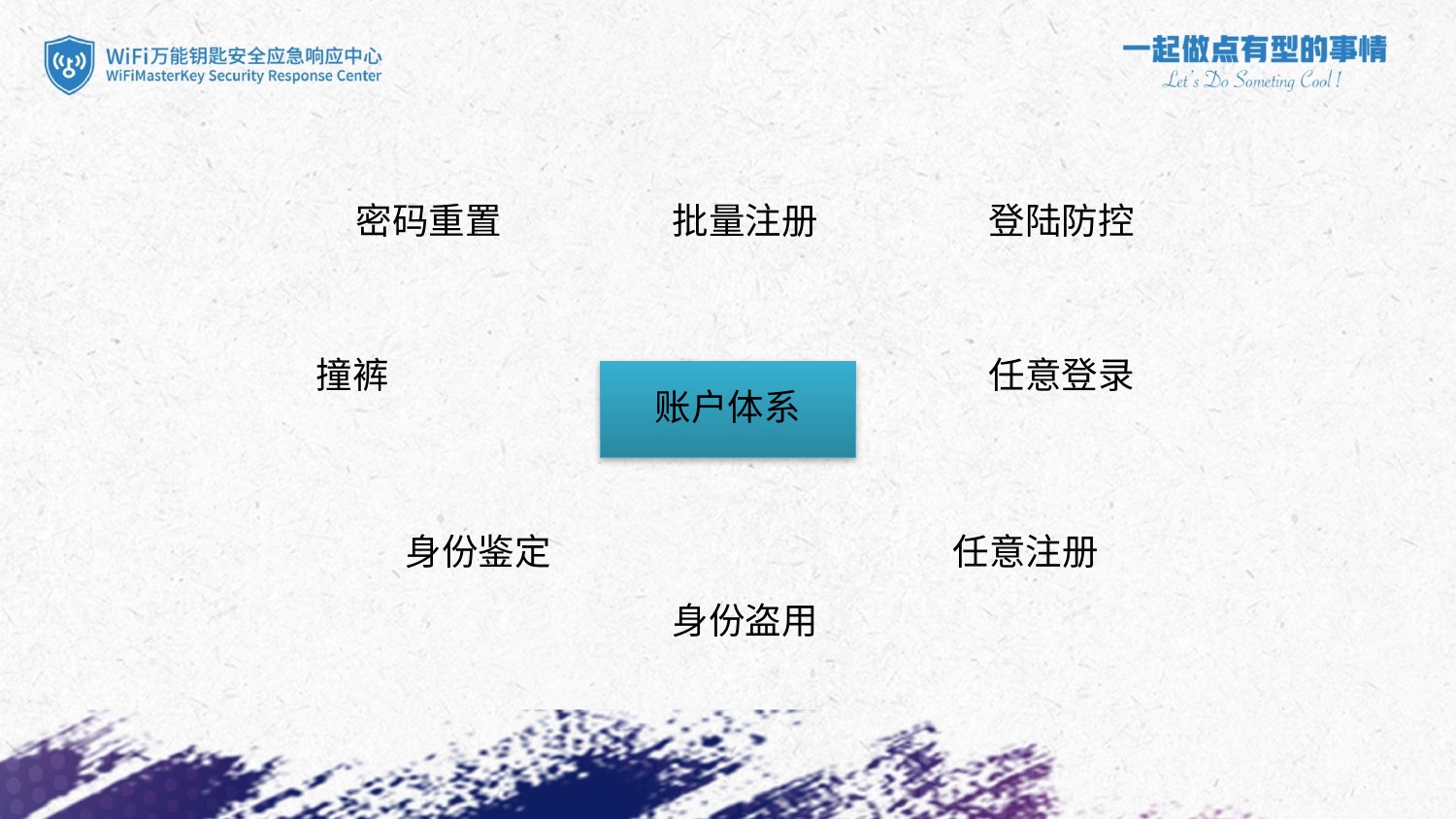

密码重置
批量注册
登陆防控
撞裤
任意登录

账户体系
身份鉴定
任意注册
身份盗用